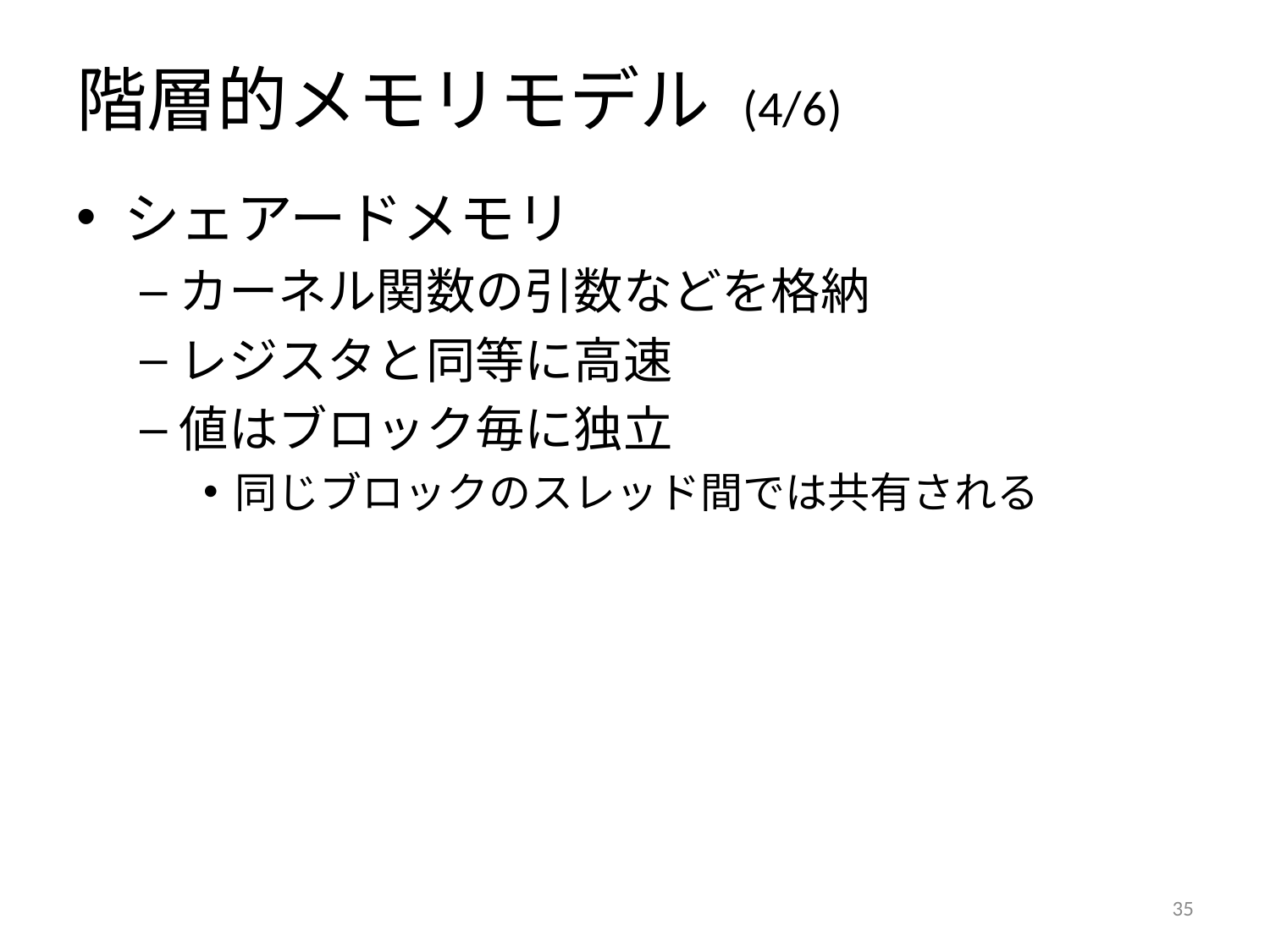

# 階層的メモリモデル (4/6)
シェアードメモリ
カーネル関数の引数などを格納
レジスタと同等に高速
値はブロック毎に独立
同じブロックのスレッド間では共有される
35